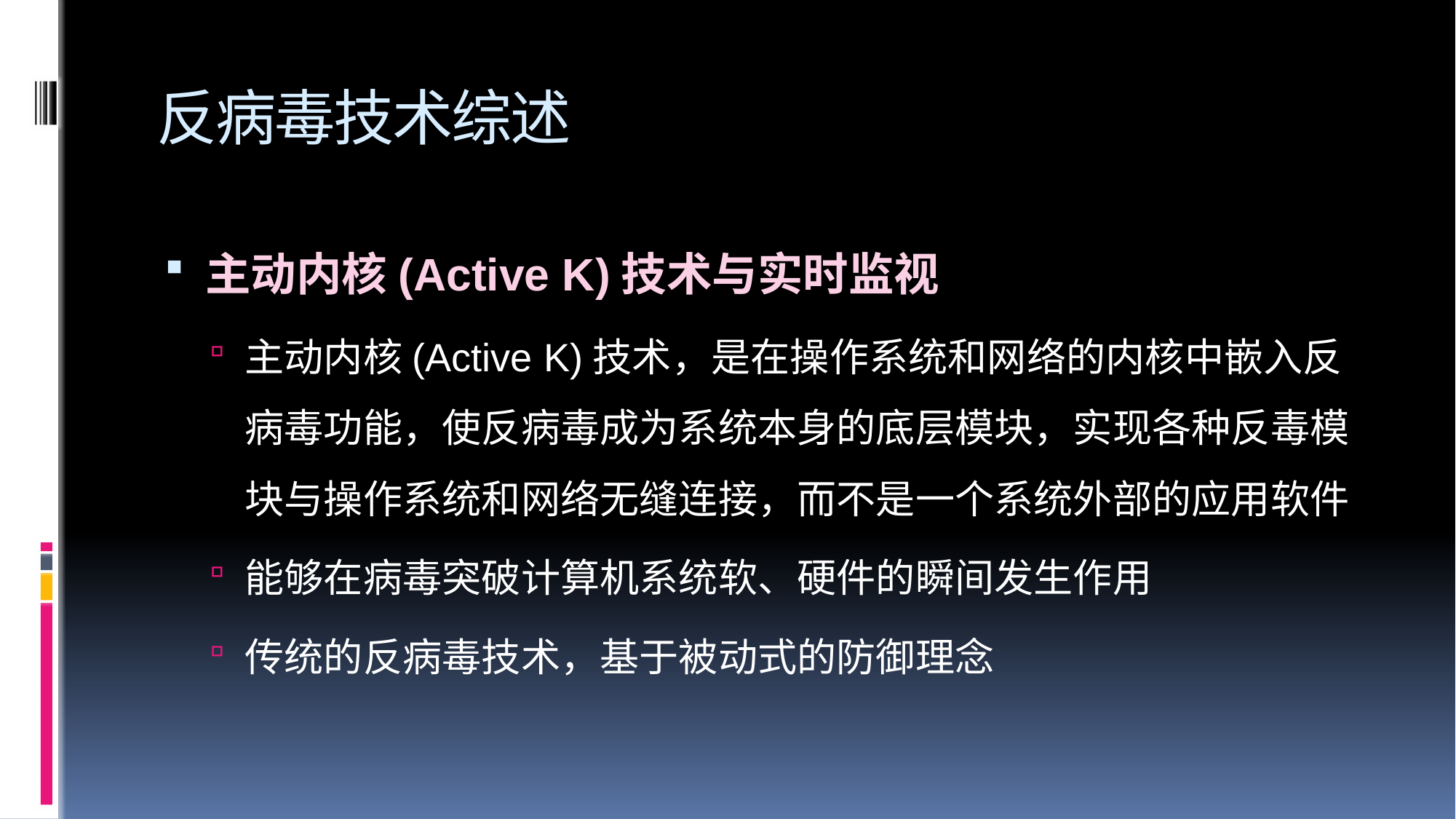

# 反病毒技术综述
主动内核(Active K)技术与实时监视
主动内核(Active K)技术，是在操作系统和网络的内核中嵌入反病毒功能，使反病毒成为系统本身的底层模块，实现各种反毒模块与操作系统和网络无缝连接，而不是一个系统外部的应用软件
能够在病毒突破计算机系统软、硬件的瞬间发生作用
传统的反病毒技术，基于被动式的防御理念